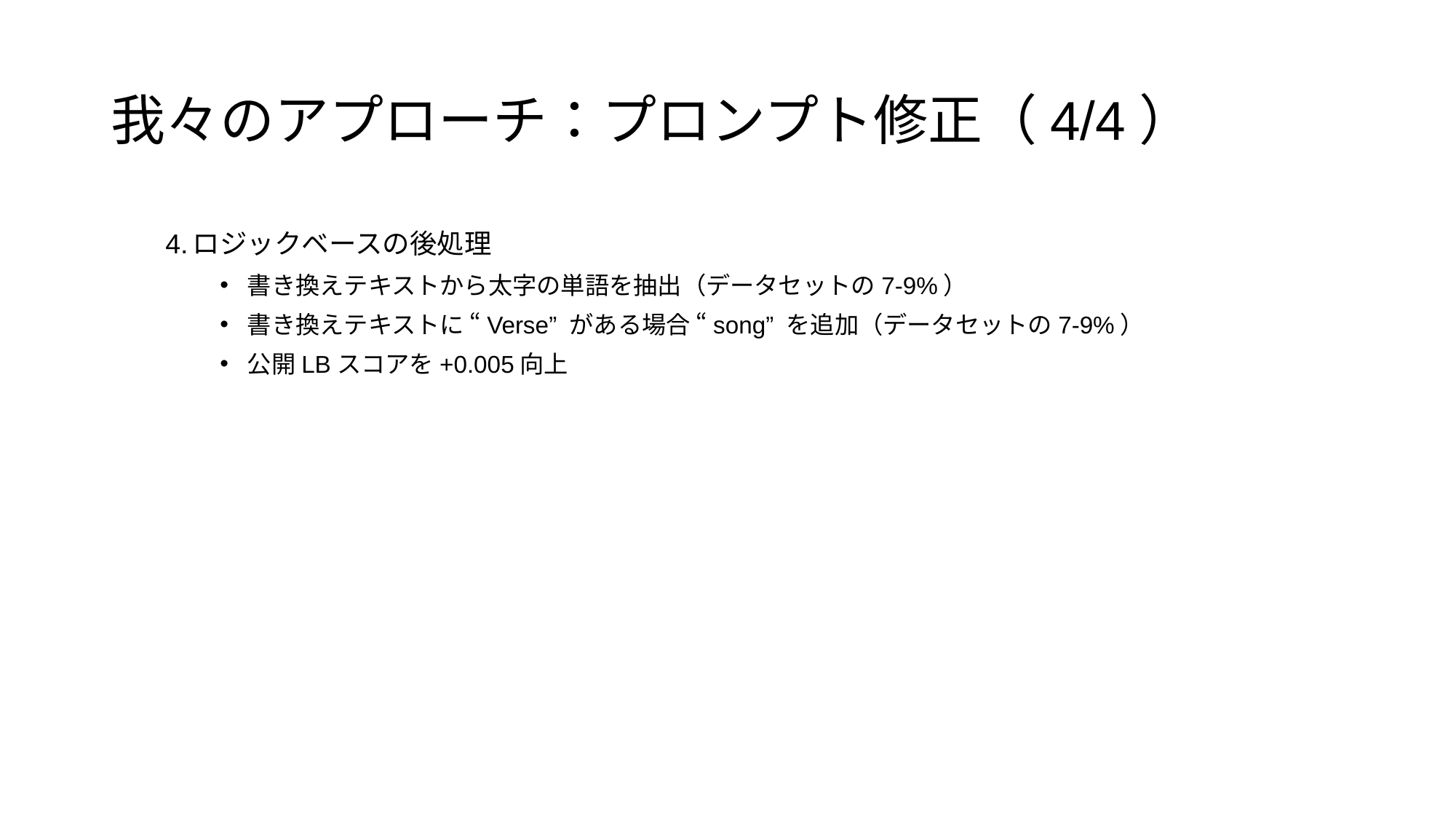

# 我々のアプローチ：プロンプト修正（4/4）
ロジックベースの後処理
書き換えテキストから太字の単語を抽出（データセットの7-9%）
書き換えテキストに “Verse” がある場合 “song” を追加（データセットの7-9%）
公開LBスコアを+0.005向上